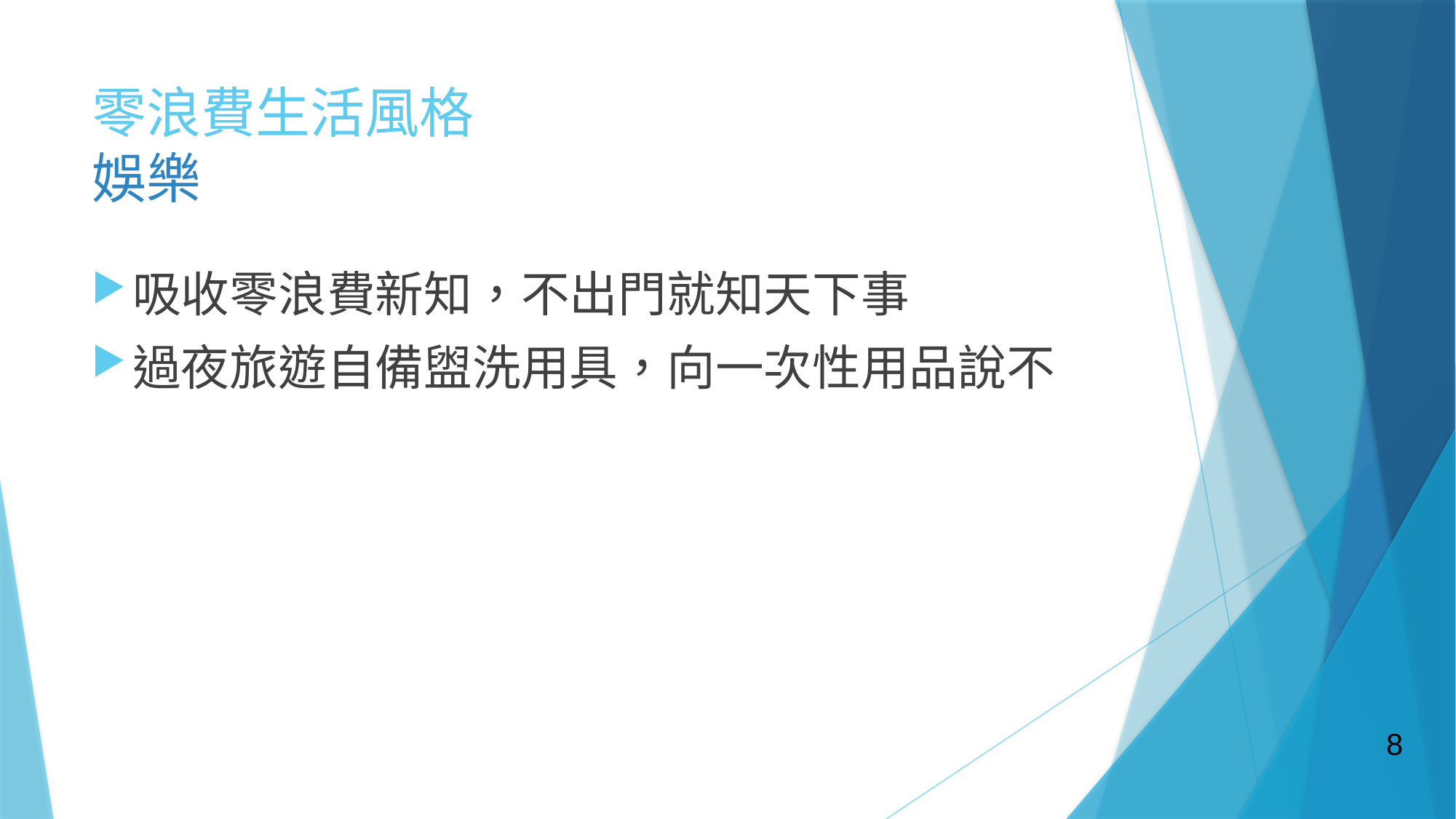

# 零浪費生活風格 娛樂
吸收零浪費新知，不出⾨就知天下事
過夜旅遊⾃備盥洗⽤具，向⼀次性⽤品說不
8